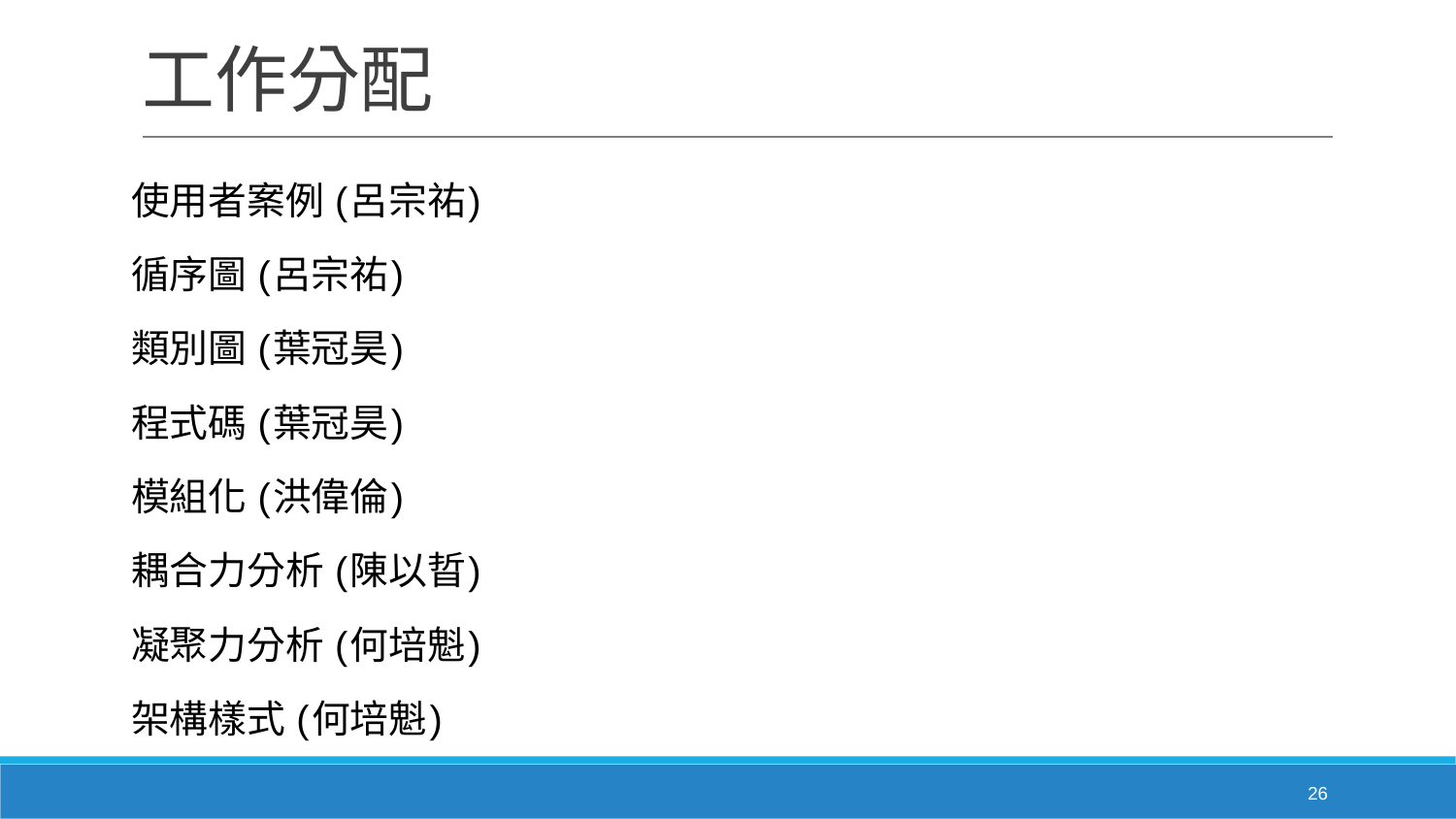

# 工作分配
使用者案例 (呂宗祐)
循序圖 (呂宗祐)
類別圖 (葉冠昊)
程式碼 (葉冠昊)
模組化 (洪偉倫)
耦合力分析 (陳以晢)
凝聚力分析 (何培魁)
架構樣式 (何培魁)

26